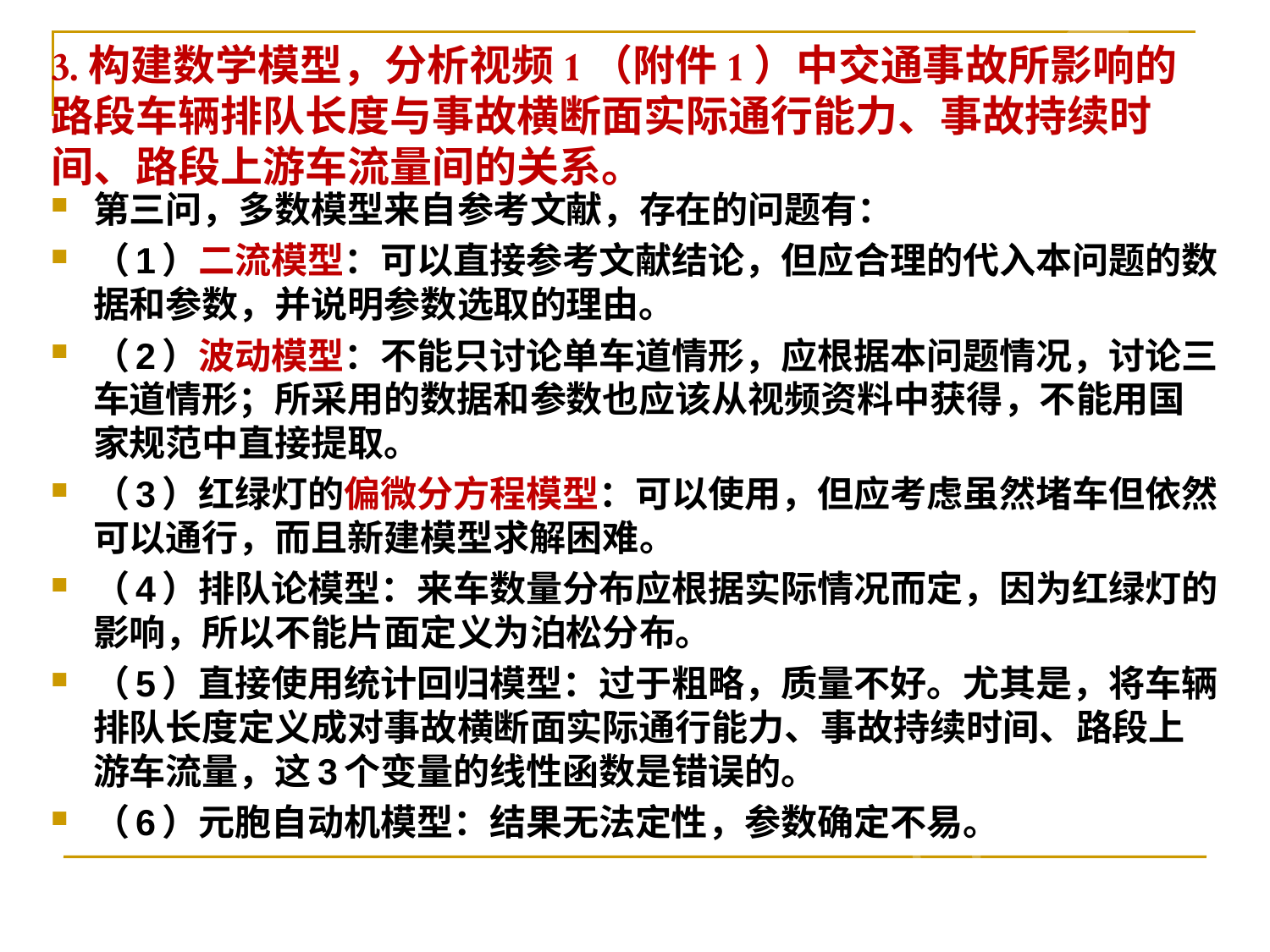

# 3.构建数学模型，分析视频1（附件1）中交通事故所影响的路段车辆排队长度与事故横断面实际通行能力、事故持续时间、路段上游车流量间的关系。
第三问，多数模型来自参考文献，存在的问题有：
（1）二流模型：可以直接参考文献结论，但应合理的代入本问题的数据和参数，并说明参数选取的理由。
（2）波动模型：不能只讨论单车道情形，应根据本问题情况，讨论三车道情形；所采用的数据和参数也应该从视频资料中获得，不能用国家规范中直接提取。
（3）红绿灯的偏微分方程模型：可以使用，但应考虑虽然堵车但依然可以通行，而且新建模型求解困难。
（4）排队论模型：来车数量分布应根据实际情况而定，因为红绿灯的影响，所以不能片面定义为泊松分布。
（5）直接使用统计回归模型：过于粗略，质量不好。尤其是，将车辆排队长度定义成对事故横断面实际通行能力、事故持续时间、路段上游车流量，这3个变量的线性函数是错误的。
（6）元胞自动机模型：结果无法定性，参数确定不易。